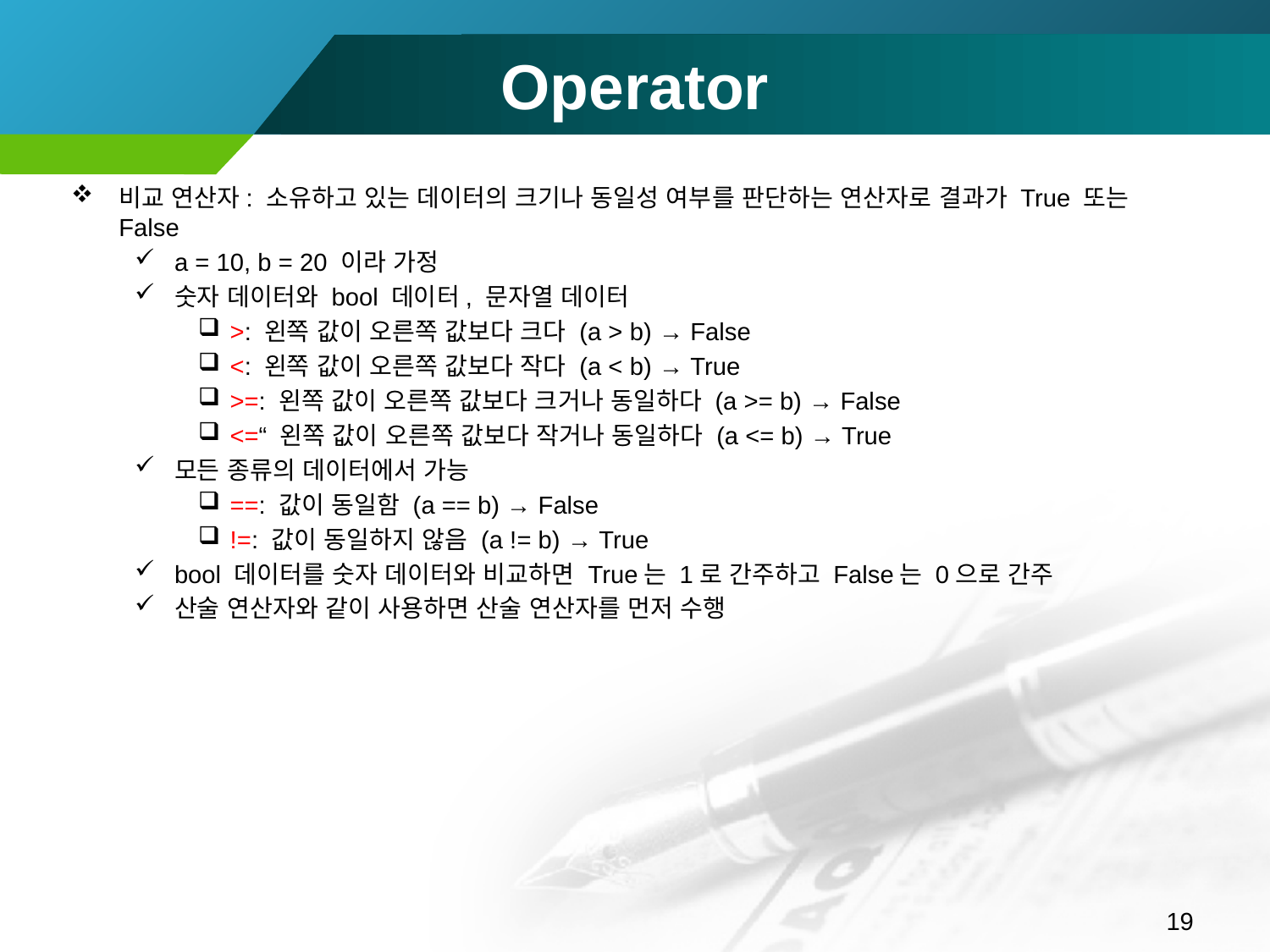

# Operator
비교 연산자: 소유하고 있는 데이터의 크기나 동일성 여부를 판단하는 연산자로 결과가 True 또는 False
a = 10, b = 20 이라 가정
숫자 데이터와 bool 데이터, 문자열 데이터
>: 왼쪽 값이 오른쪽 값보다 크다 (a > b) → False
<: 왼쪽 값이 오른쪽 값보다 작다 (a < b) → True
>=: 왼쪽 값이 오른쪽 값보다 크거나 동일하다 (a >= b) → False
<=“ 왼쪽 값이 오른쪽 값보다 작거나 동일하다 (a <= b) → True
모든 종류의 데이터에서 가능
==: 값이 동일함 (a == b) → False
!=: 값이 동일하지 않음 (a != b) → True
bool 데이터를 숫자 데이터와 비교하면 True는 1로 간주하고 False는 0으로 간주
산술 연산자와 같이 사용하면 산술 연산자를 먼저 수행
19